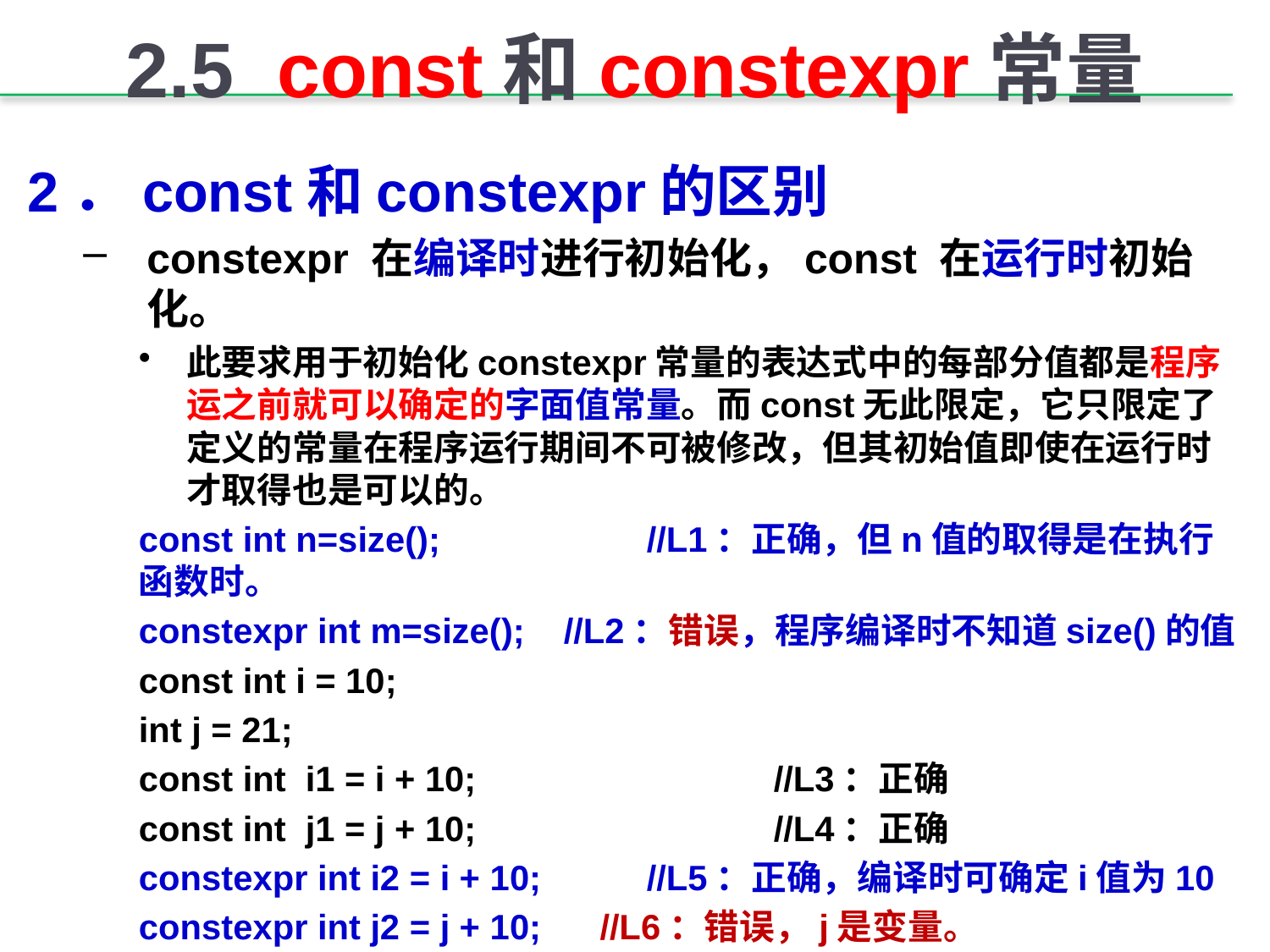

# 2.5  const和constexpr常量
2．const和constexpr的区别
constexpr 在编译时进行初始化，const 在运行时初始化。
此要求用于初始化constexpr常量的表达式中的每部分值都是程序运之前就可以确定的字面值常量。而const无此限定，它只限定了定义的常量在程序运行期间不可被修改，但其初始值即使在运行时才取得也是可以的。
const int n=size();         	//L1：正确，但n值的取得是在执行函数时。
constexpr int m=size();    //L2：错误，程序编译时不知道size()的值
const int i = 10;
int j = 21;
const int  i1 = i + 10;     		//L3：正确
const int  j1 = j + 10;     		//L4：正确
constexpr int i2 = i + 10;	//L5：正确，编译时可确定i值为10
constexpr int j2 = j + 10;      //L6：错误，j是变量。